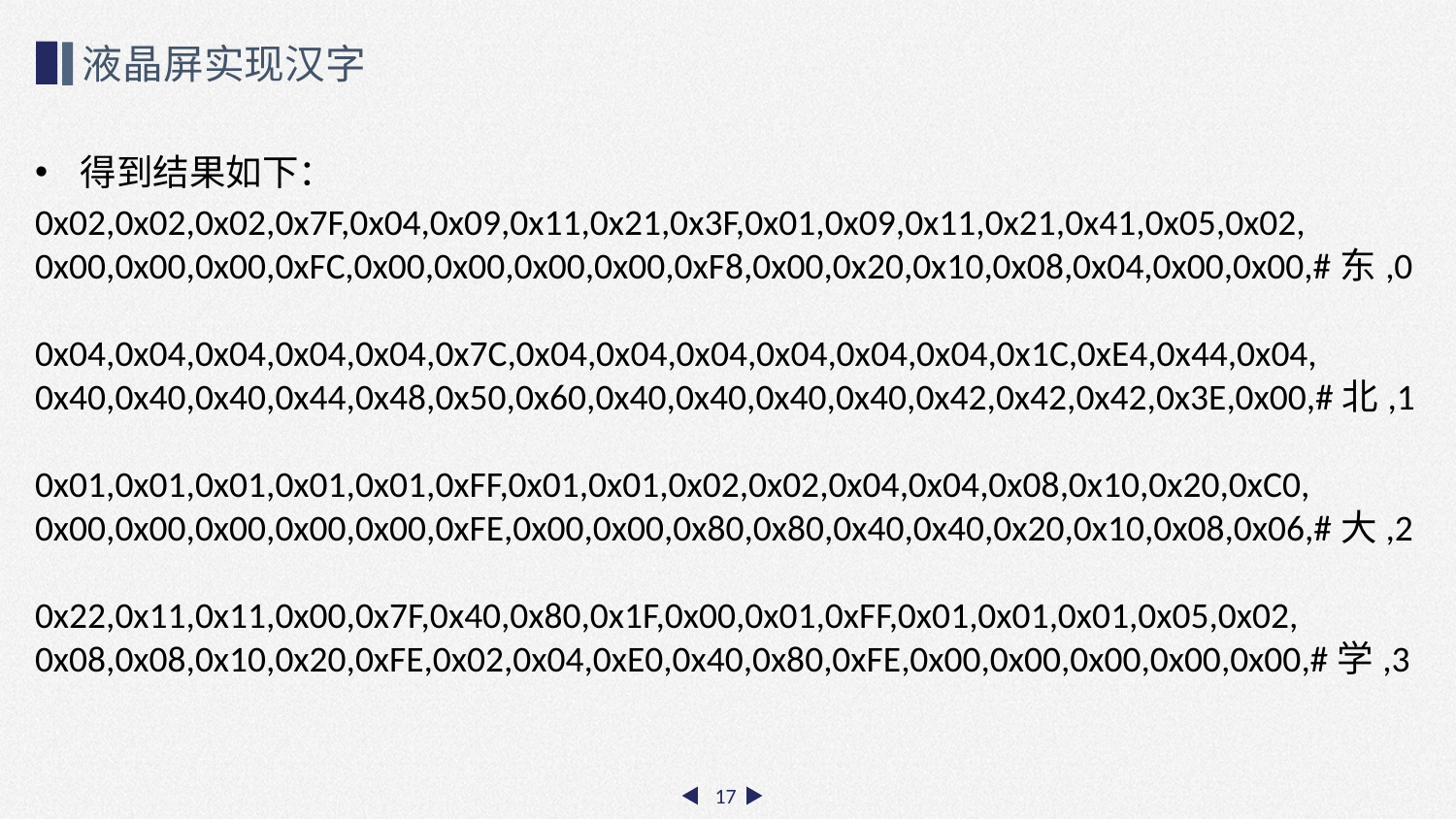

液晶屏实现汉字

得到结果如下：
0x02,0x02,0x02,0x7F,0x04,0x09,0x11,0x21,0x3F,0x01,0x09,0x11,0x21,0x41,0x05,0x02,
0x00,0x00,0x00,0xFC,0x00,0x00,0x00,0x00,0xF8,0x00,0x20,0x10,0x08,0x04,0x00,0x00,#东,0

0x04,0x04,0x04,0x04,0x04,0x7C,0x04,0x04,0x04,0x04,0x04,0x04,0x1C,0xE4,0x44,0x04,
0x40,0x40,0x40,0x44,0x48,0x50,0x60,0x40,0x40,0x40,0x40,0x42,0x42,0x42,0x3E,0x00,#北,1

0x01,0x01,0x01,0x01,0x01,0xFF,0x01,0x01,0x02,0x02,0x04,0x04,0x08,0x10,0x20,0xC0,
0x00,0x00,0x00,0x00,0x00,0xFE,0x00,0x00,0x80,0x80,0x40,0x40,0x20,0x10,0x08,0x06,#大,2

0x22,0x11,0x11,0x00,0x7F,0x40,0x80,0x1F,0x00,0x01,0xFF,0x01,0x01,0x01,0x05,0x02,
0x08,0x08,0x10,0x20,0xFE,0x02,0x04,0xE0,0x40,0x80,0xFE,0x00,0x00,0x00,0x00,0x00,#学,3
17